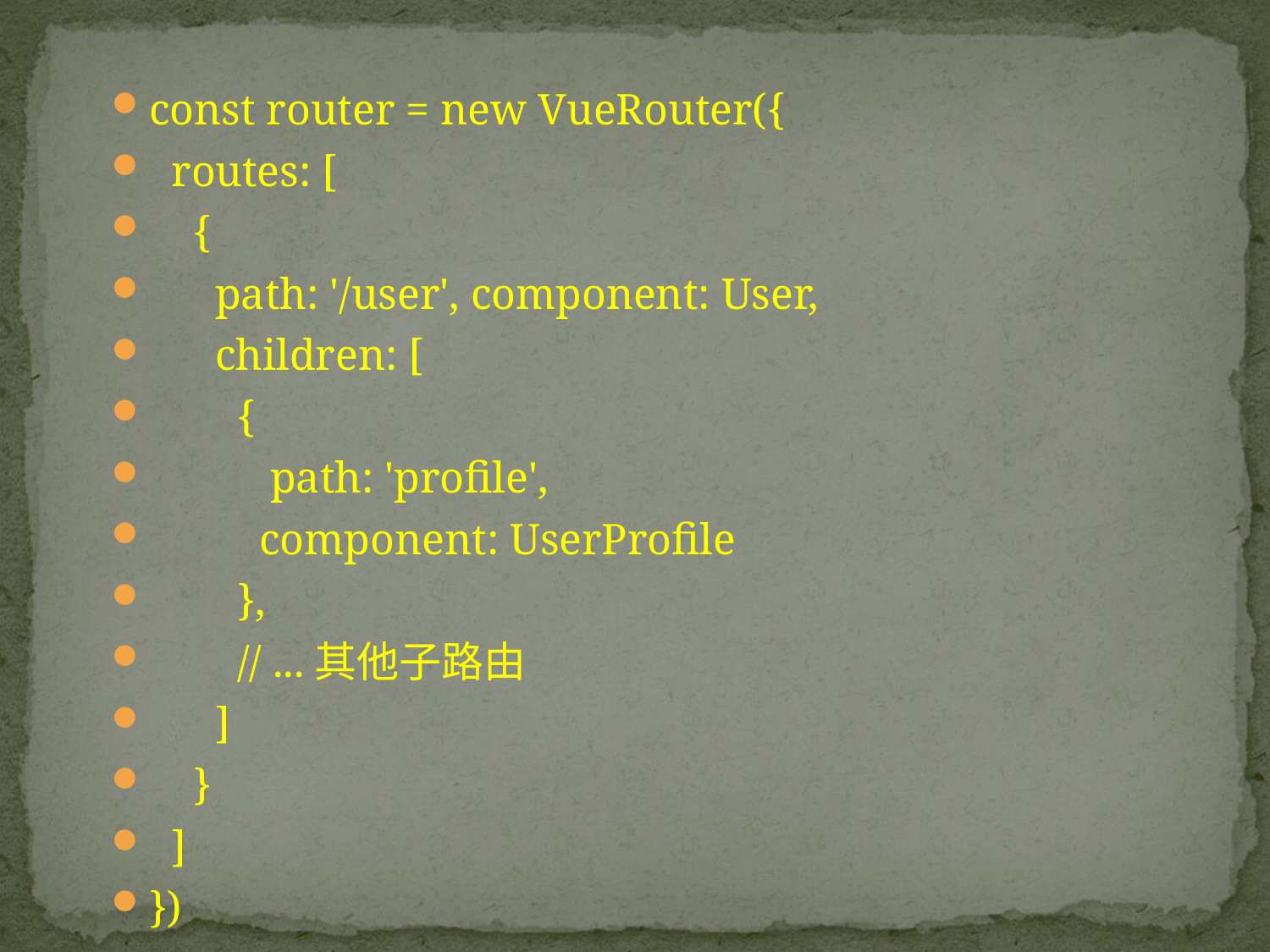

const router = new VueRouter({
  routes: [
    {
      path: '/user', component: User,
      children: [
        {
           path: 'profile',
          component: UserProfile
        },
        // ...其他子路由
      ]
    }
  ]
})